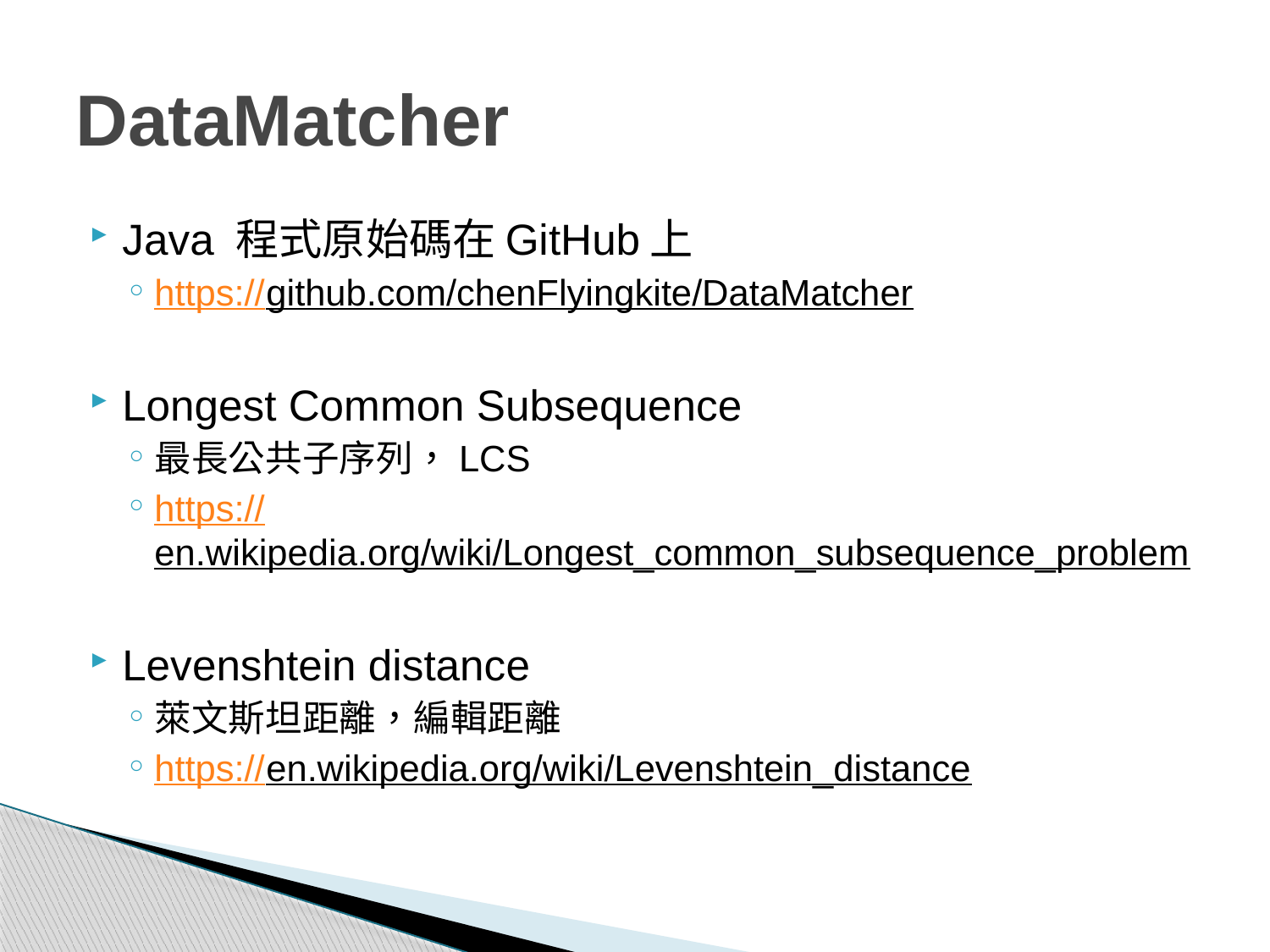

# DataMatcher
Java 程式原始碼在GitHub上
https://github.com/chenFlyingkite/DataMatcher

Longest Common Subsequence
最長公共子序列，LCS
https://en.wikipedia.org/wiki/Longest_common_subsequence_problem

Levenshtein distance
萊文斯坦距離，編輯距離
https://en.wikipedia.org/wiki/Levenshtein_distance